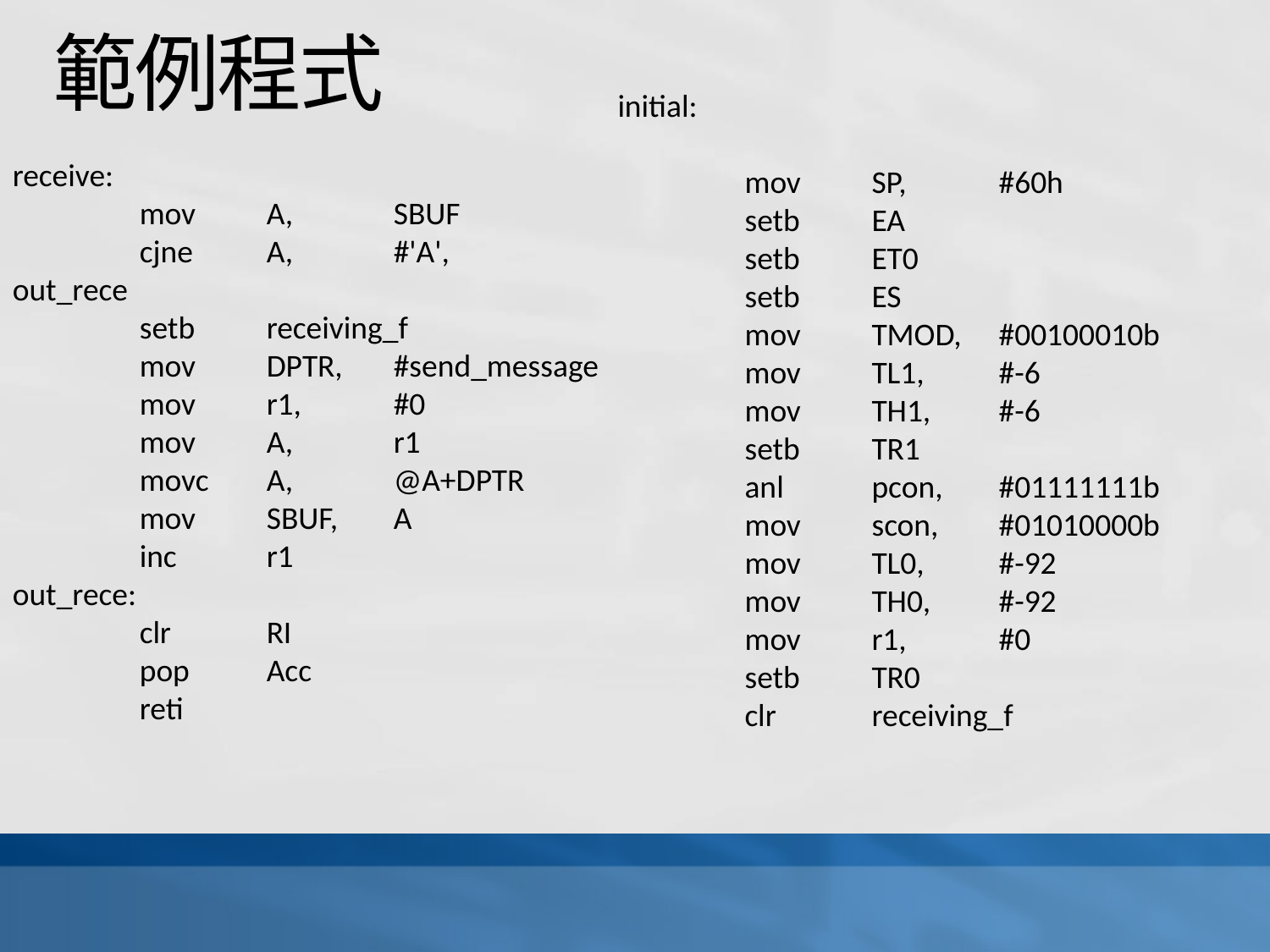

# 範例程式
initial:

	mov	SP,	#60h
	setb	EA
	setb	ET0
	setb	ES
	mov	TMOD,	#00100010b
	mov	TL1,	#-6
	mov	TH1,	#-6
	setb	TR1
	anl	pcon,	#01111111b
	mov	scon,	#01010000b
	mov	TL0,	#-92
	mov	TH0,	#-92
	mov	r1,	#0
	setb	TR0
	clr	receiving_f

receive:
	mov	A,	SBUF
	cjne	A,	#'A',	out_rece
	setb	receiving_f
	mov	DPTR,	#send_message
	mov	r1,	#0
	mov	A,	r1
	movc	A,	@A+DPTR
	mov	SBUF,	A
	inc	r1
out_rece:
	clr	RI
	pop	Acc
	reti